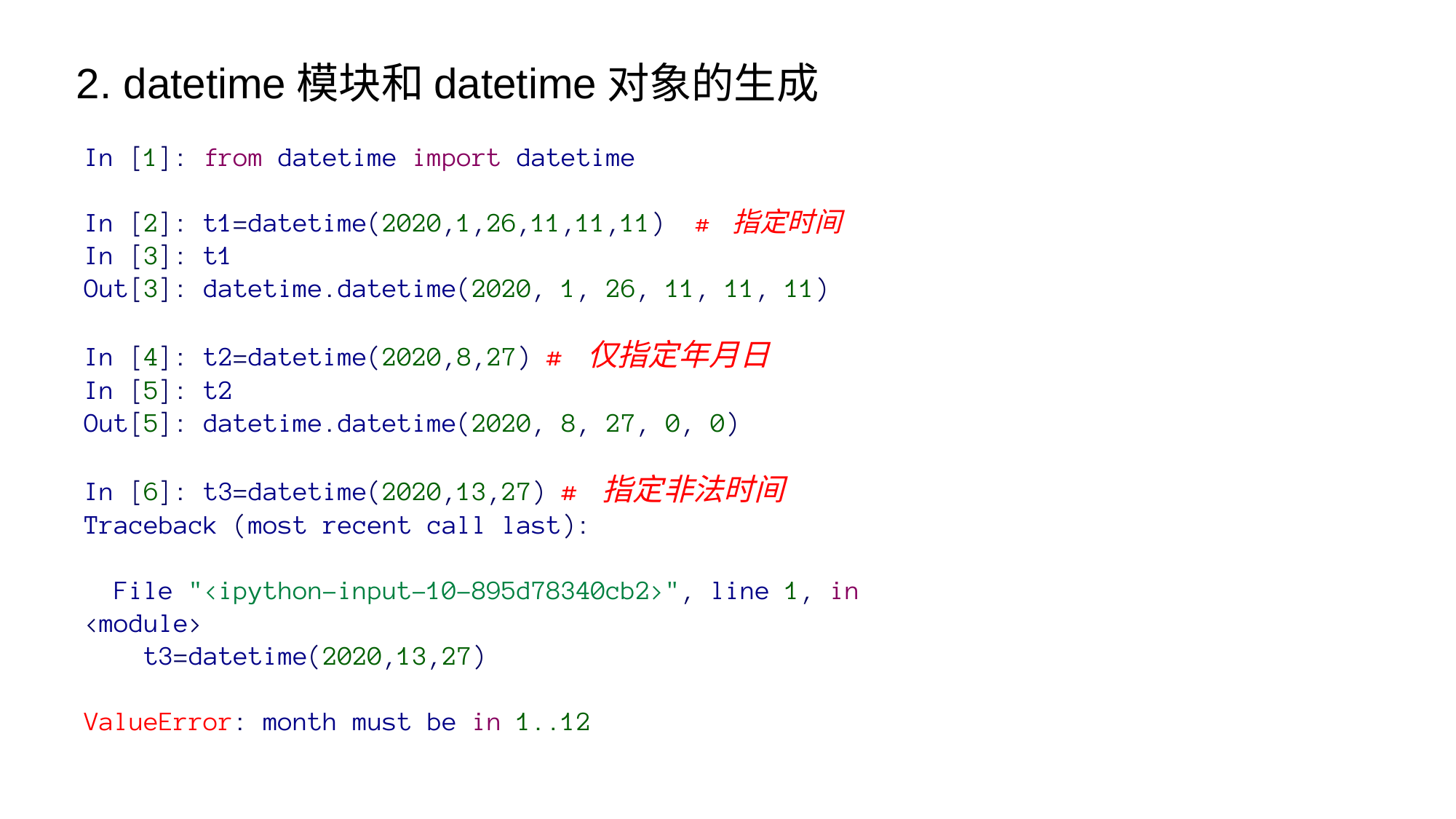

2. datetime模块和datetime对象的生成
In [1]: from datetime import datetime

In [2]: t1=datetime(2020,1,26,11,11,11)  # 指定时间
In [3]: t1
Out[3]: datetime.datetime(2020, 1, 26, 11, 11, 11)

In [4]: t2=datetime(2020,8,27) # 仅指定年月日
In [5]: t2
Out[5]: datetime.datetime(2020, 8, 27, 0, 0)

In [6]: t3=datetime(2020,13,27) # 指定非法时间
Traceback (most recent call last):

  File "<ipython-input-10-895d78340cb2>", line 1, in <module>
    t3=datetime(2020,13,27)

ValueError: month must be in 1..12